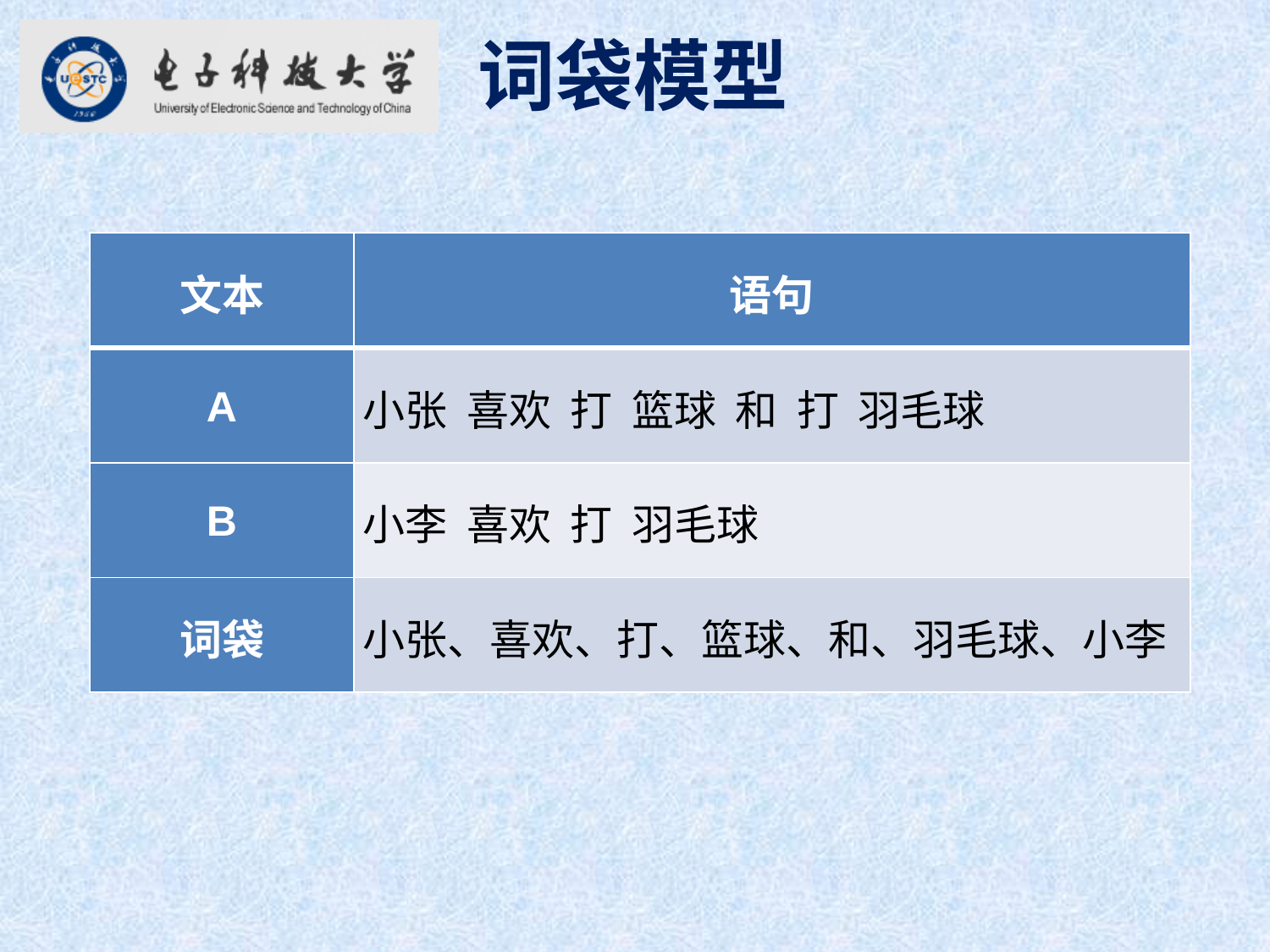

词袋模型

| 文本 | 语句 |
| --- | --- |
| A | 小张 喜欢 打 篮球 和 打 羽毛球 |
| B | 小李 喜欢 打 羽毛球 |
| 词袋 | 小张、喜欢、打、篮球、和、羽毛球、小李 |